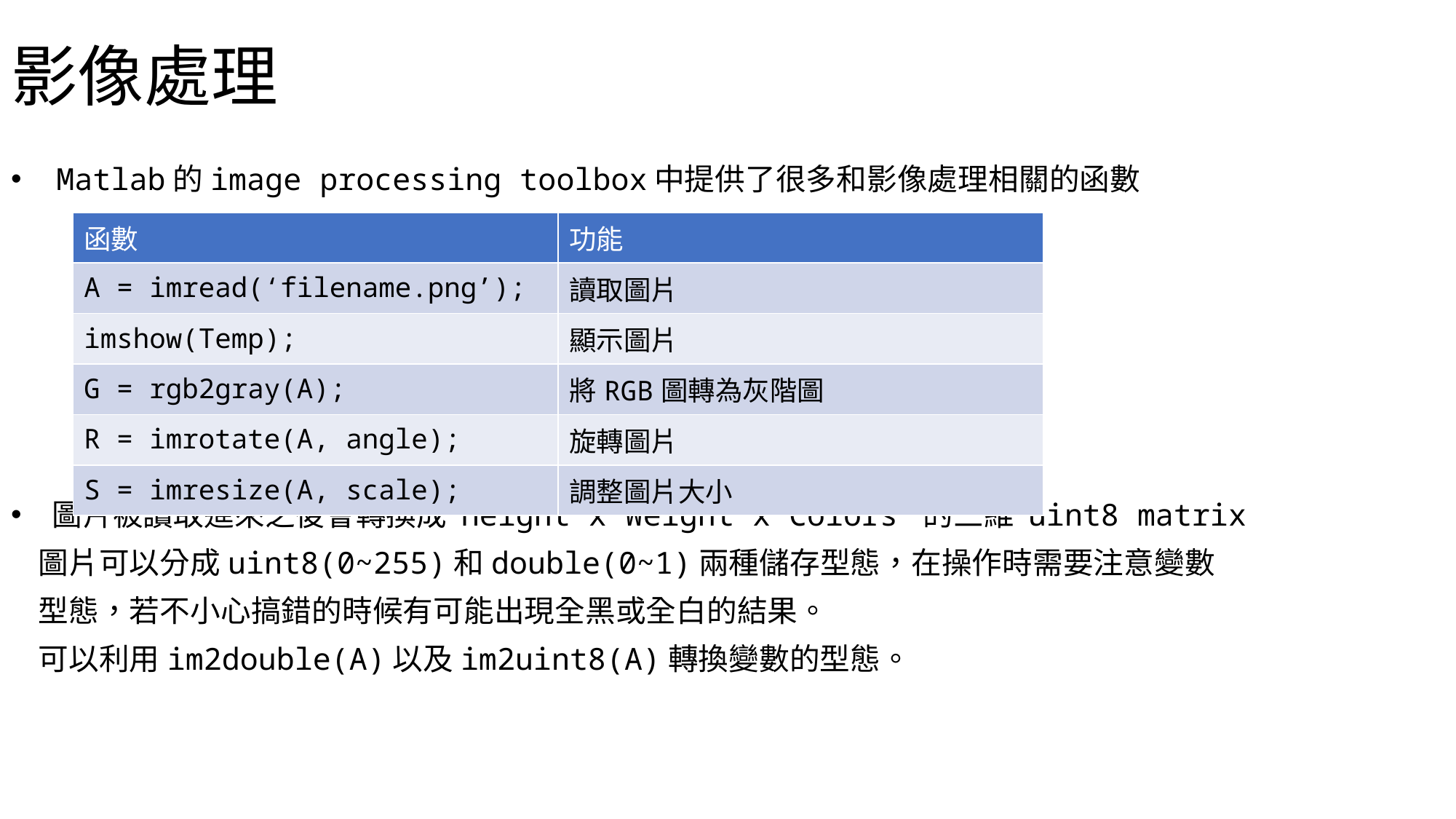

# 影像處理
 Matlab的image processing toolbox中提供了很多和影像處理相關的函數

 圖片被讀取進來之後會轉換成 Height x Weight x Colors 的三維 uint8 matrix
   圖片可以分成uint8(0~255)和double(0~1)兩種儲存型態，在操作時需要注意變數
   型態，若不小心搞錯的時候有可能出現全黑或全白的結果。
   可以利用im2double(A)以及im2uint8(A)轉換變數的型態。
| 函數 | 功能 |
| --- | --- |
| A = imread(‘filename.png’); | 讀取圖片 |
| imshow(Temp); | 顯示圖片 |
| G = rgb2gray(A); | 將RGB圖轉為灰階圖 |
| R = imrotate(A, angle); | 旋轉圖片 |
| S = imresize(A, scale); | 調整圖片大小 |